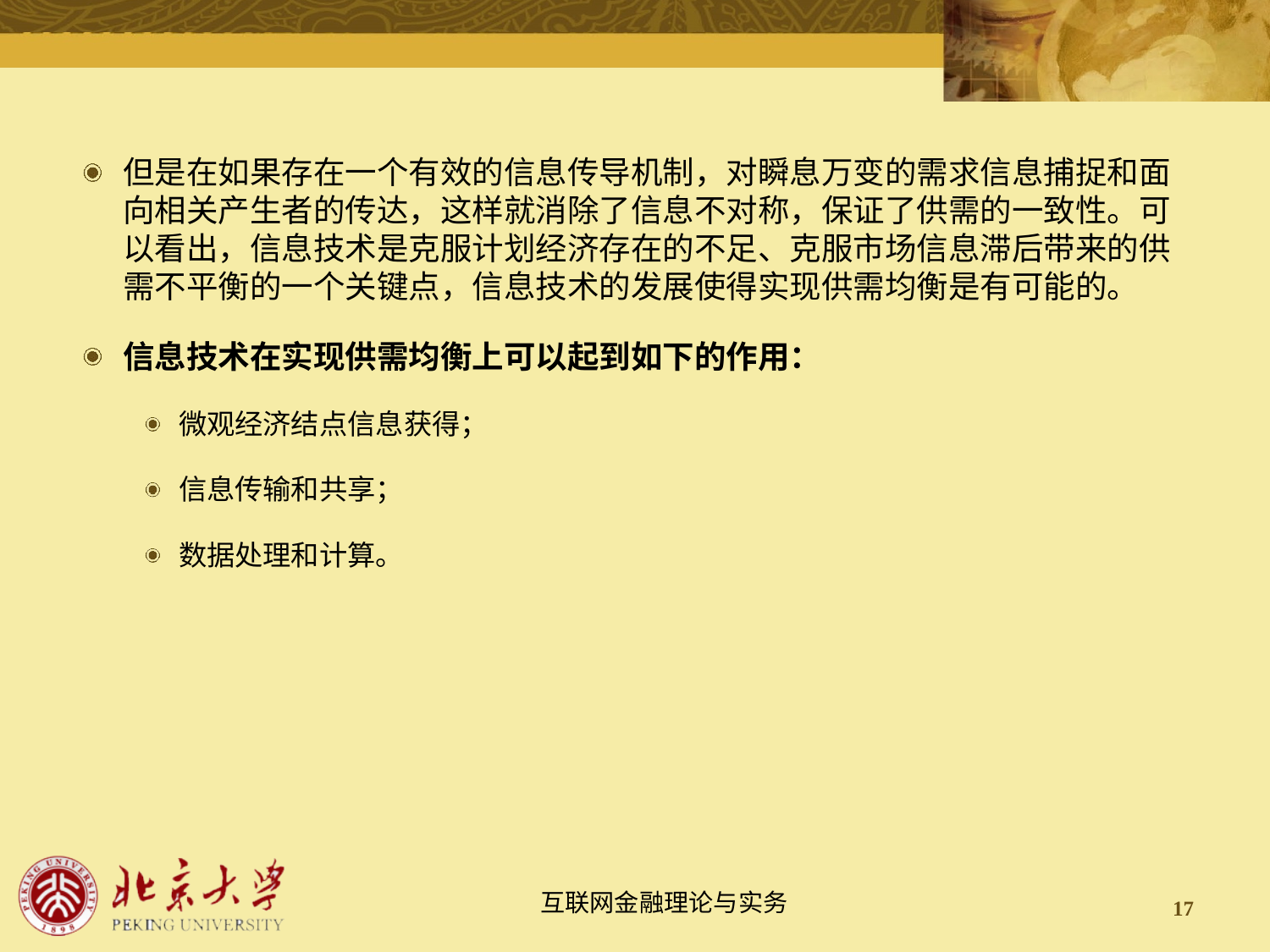

但是在如果存在一个有效的信息传导机制，对瞬息万变的需求信息捕捉和面向相关产生者的传达，这样就消除了信息不对称，保证了供需的一致性。可以看出，信息技术是克服计划经济存在的不足、克服市场信息滞后带来的供需不平衡的一个关键点，信息技术的发展使得实现供需均衡是有可能的。
信息技术在实现供需均衡上可以起到如下的作用：
微观经济结点信息获得；
信息传输和共享；
数据处理和计算。
17